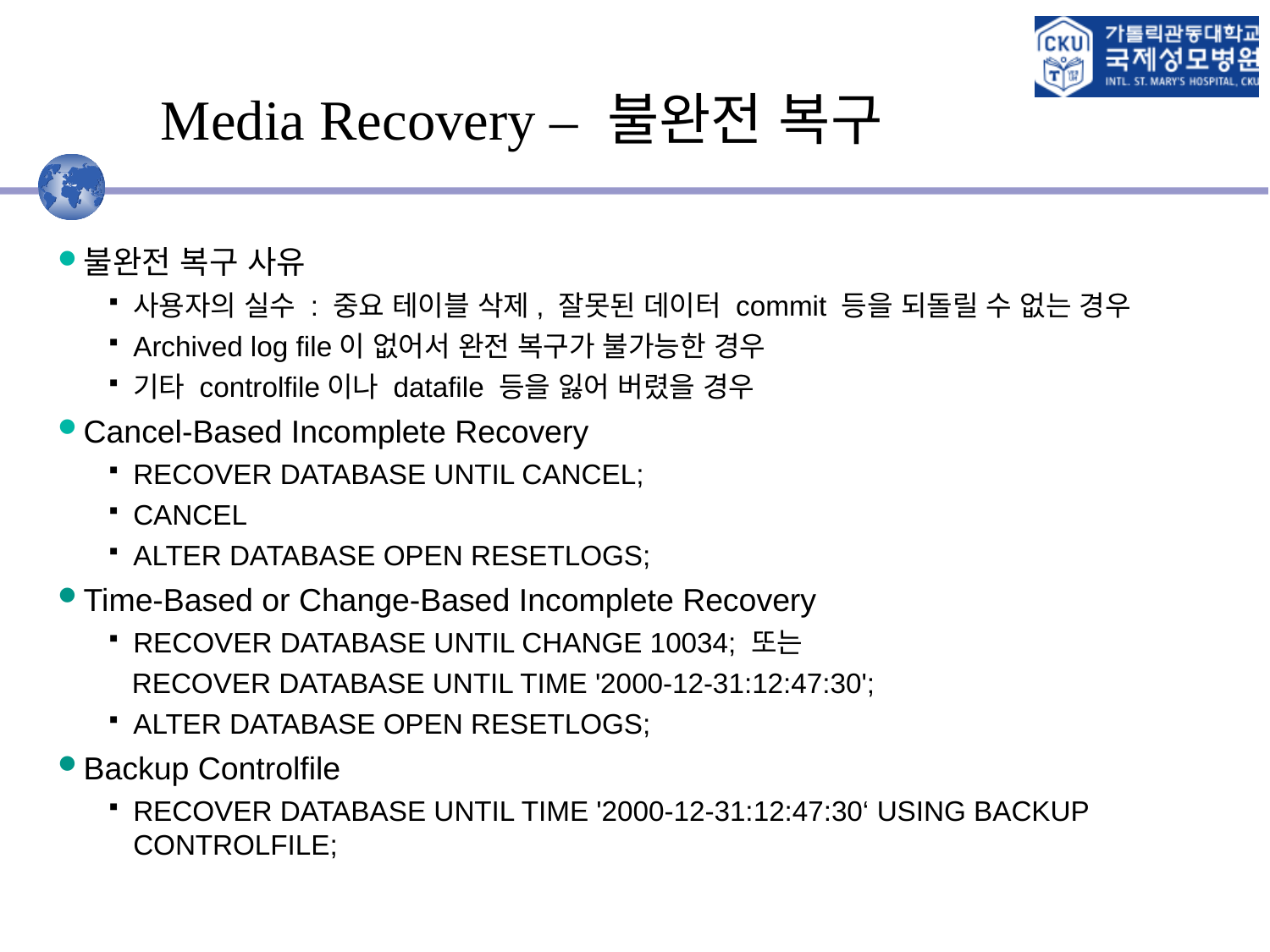

# Media Recovery – 불완전 복구
불완전 복구 사유
사용자의 실수 : 중요 테이블 삭제, 잘못된 데이터 commit 등을 되돌릴 수 없는 경우
Archived log file이 없어서 완전 복구가 불가능한 경우
기타 controlfile이나 datafile 등을 잃어 버렸을 경우
Cancel-Based Incomplete Recovery
RECOVER DATABASE UNTIL CANCEL;
CANCEL
ALTER DATABASE OPEN RESETLOGS;
Time-Based or Change-Based Incomplete Recovery
RECOVER DATABASE UNTIL CHANGE 10034; 또는
   RECOVER DATABASE UNTIL TIME '2000-12-31:12:47:30';
ALTER DATABASE OPEN RESETLOGS;
Backup Controlfile
RECOVER DATABASE UNTIL TIME '2000-12-31:12:47:30‘ USING BACKUP CONTROLFILE;